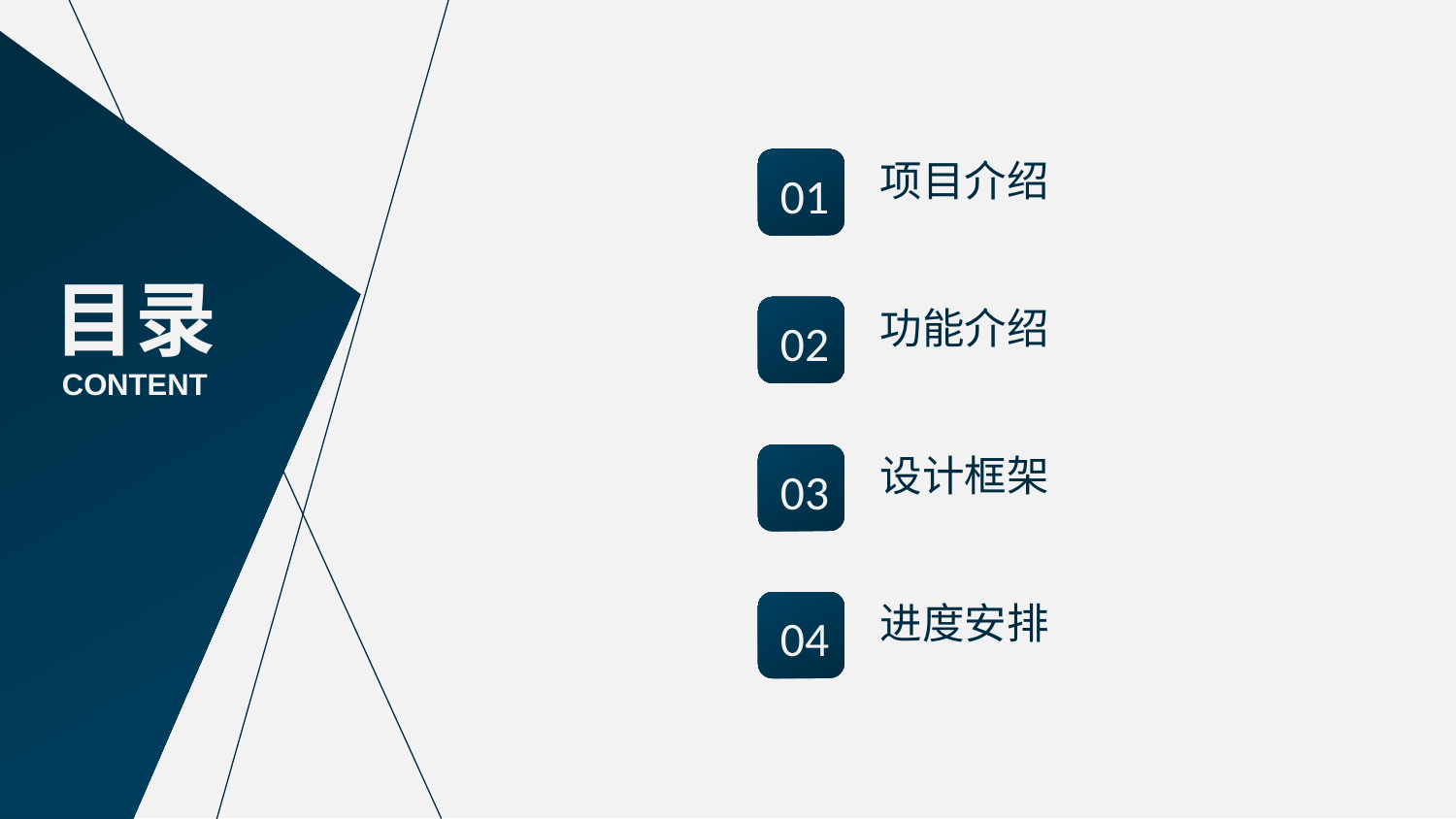

项目介绍

01
目录
CONTENT
功能介绍

02
设计框架

03
进度安排

04